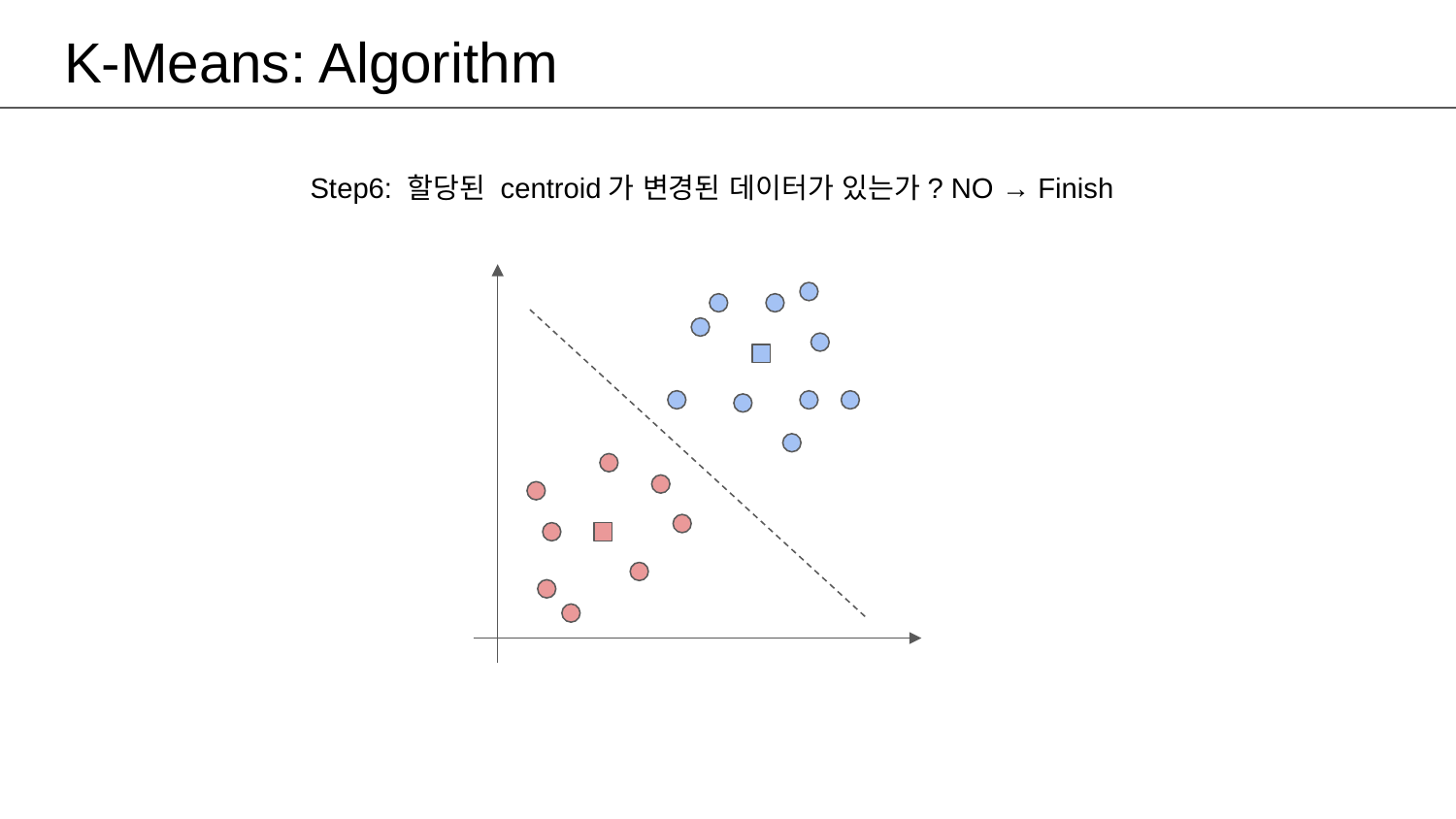

# K-Means: Algorithm
Step6: 할당된 centroid가 변경된 데이터가 있는가? NO → Finish